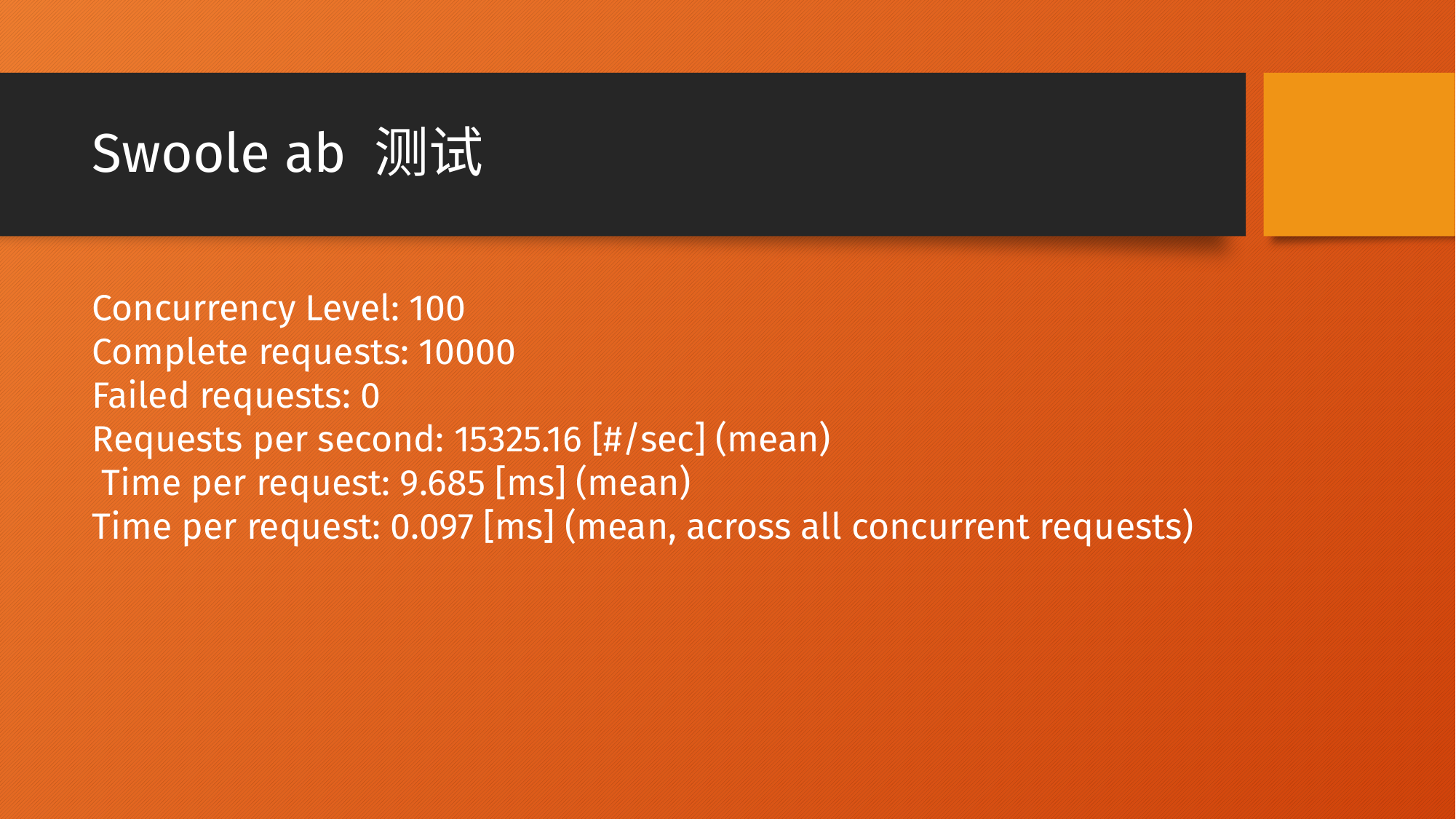

# Swoole ab 测试
Concurrency Level: 100
Complete requests: 10000
Failed requests: 0
Requests per second: 15325.16 [#/sec] (mean)
 Time per request: 9.685 [ms] (mean)
Time per request: 0.097 [ms] (mean, across all concurrent requests)